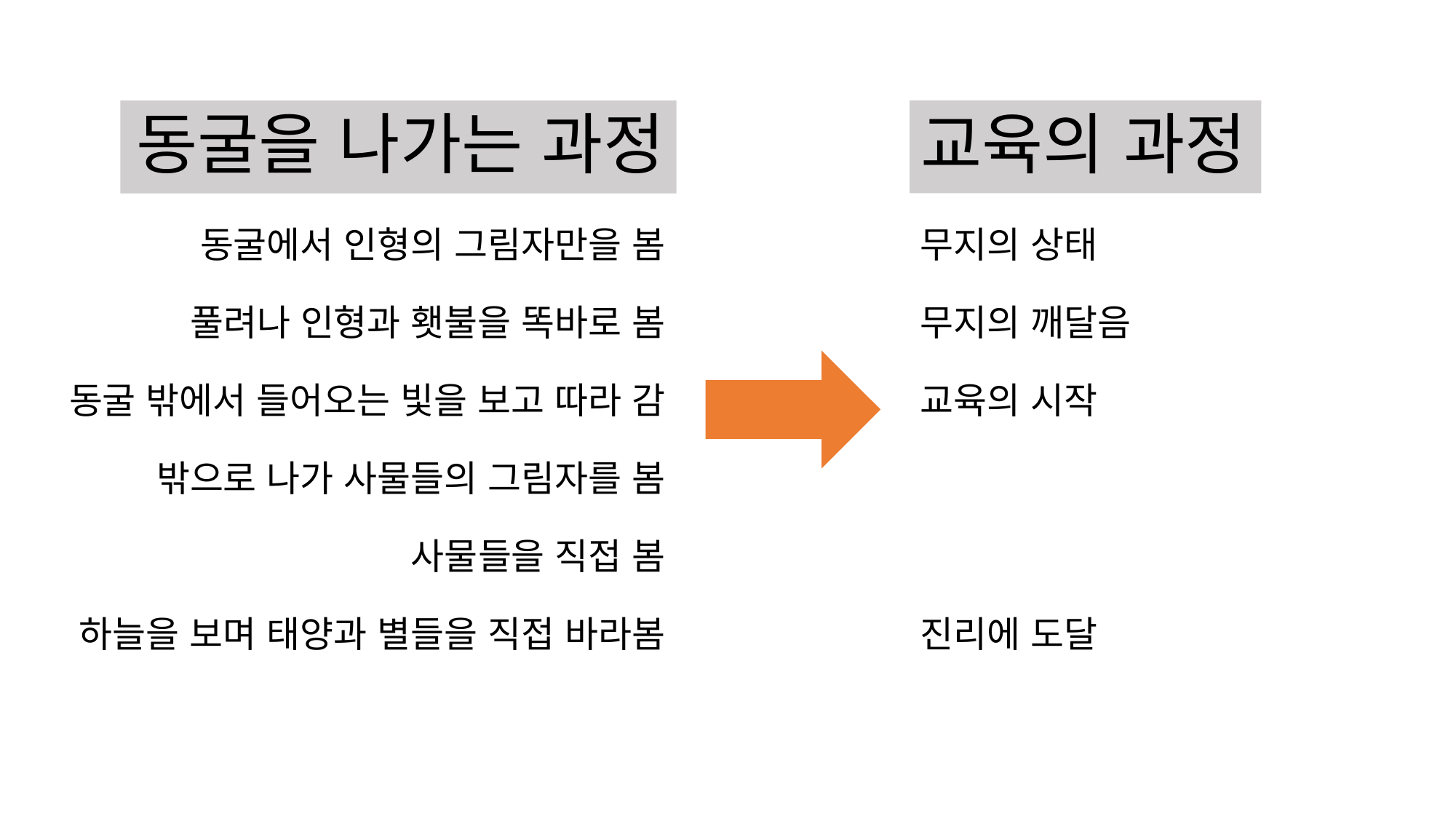

# 동굴을 나가는 과정
교육의 과정
무지의 상태
동굴에서 인형의 그림자만을 봄
풀려나 인형과 횃불을 똑바로 봄
무지의 깨달음

동굴 밖에서 들어오는 빛을 보고 따라 감
교육의 시작
밖으로 나가 사물들의 그림자를 봄
사물들을 직접 봄
하늘을 보며 태양과 별들을 직접 바라봄
진리에 도달